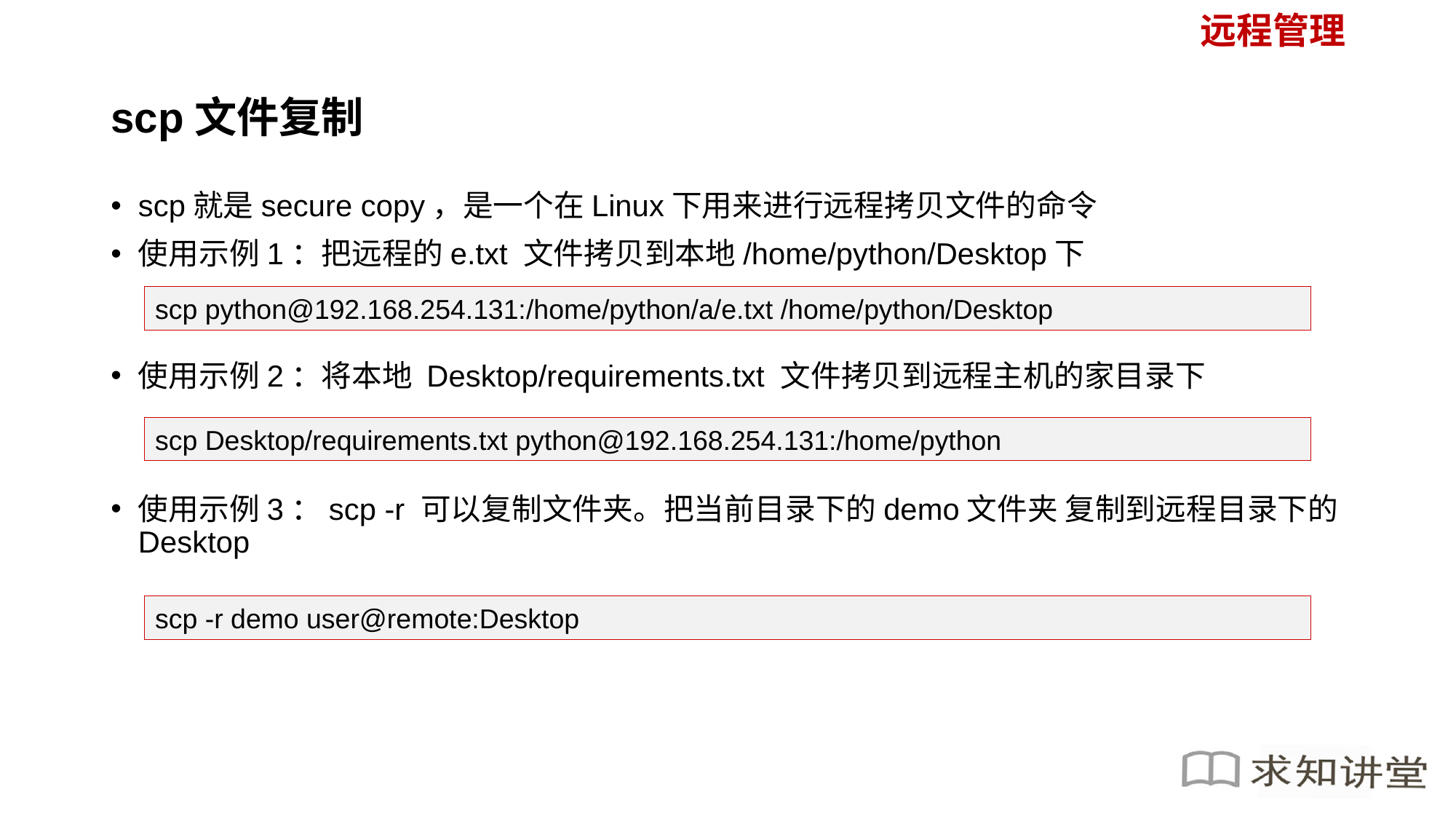

远程管理
# scp文件复制
scp就是secure copy，是一个在Linux下用来进行远程拷贝文件的命令
使用示例1：把远程的e.txt 文件拷贝到本地/home/python/Desktop下

使用示例2：将本地 Desktop/requirements.txt 文件拷贝到远程主机的家目录下

使用示例3：scp -r 可以复制文件夹。把当前目录下的demo文件夹 复制到远程目录下的Desktop
scp python@192.168.254.131:/home/python/a/e.txt /home/python/Desktop
scp Desktop/requirements.txt python@192.168.254.131:/home/python
scp -r demo user@remote:Desktop